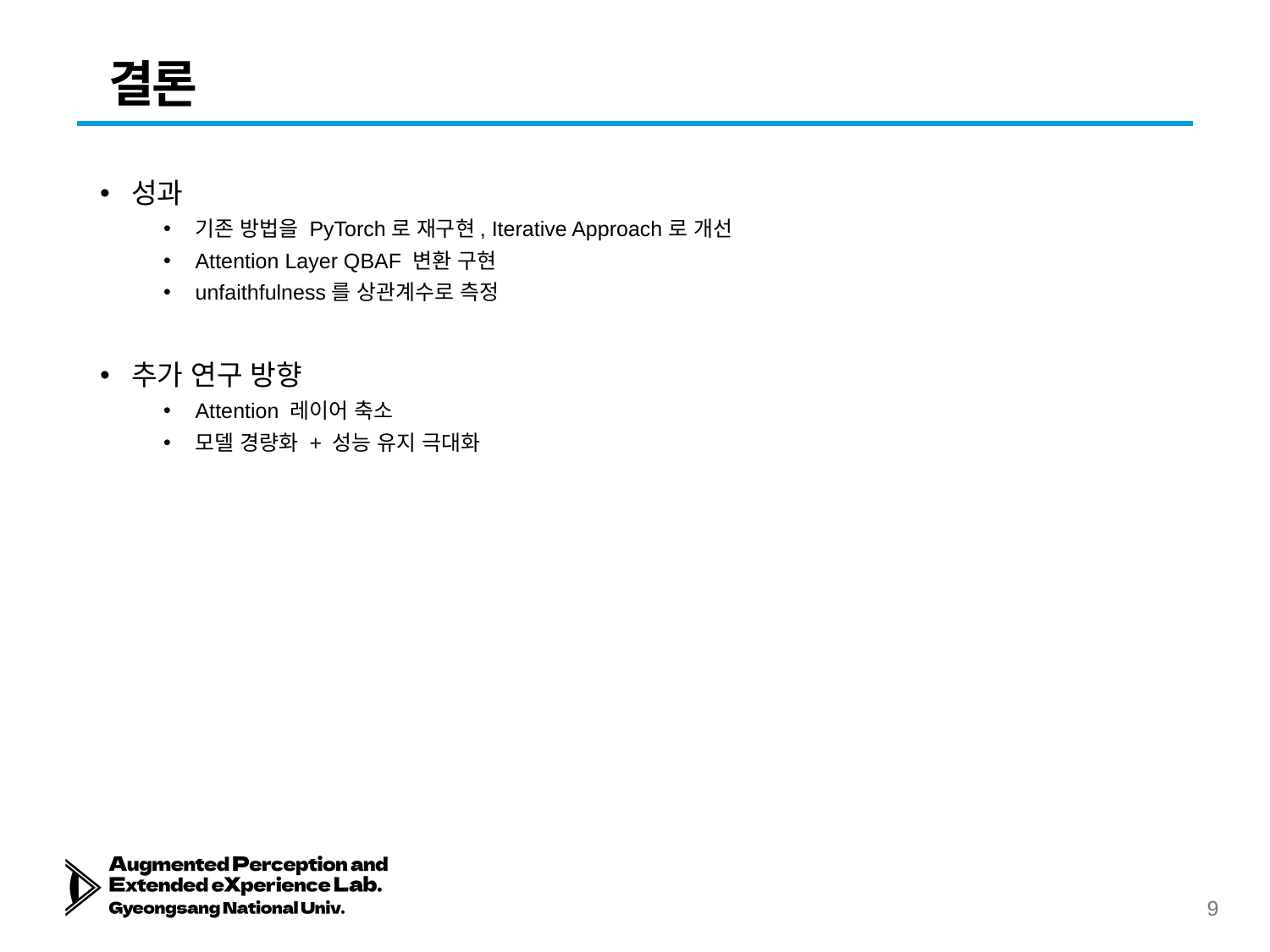

# 결론
성과
기존 방법을 PyTorch로 재구현, Iterative Approach로 개선
Attention Layer QBAF 변환 구현
unfaithfulness를 상관계수로 측정

추가 연구 방향
Attention 레이어 축소
모델 경량화 + 성능 유지 극대화

9